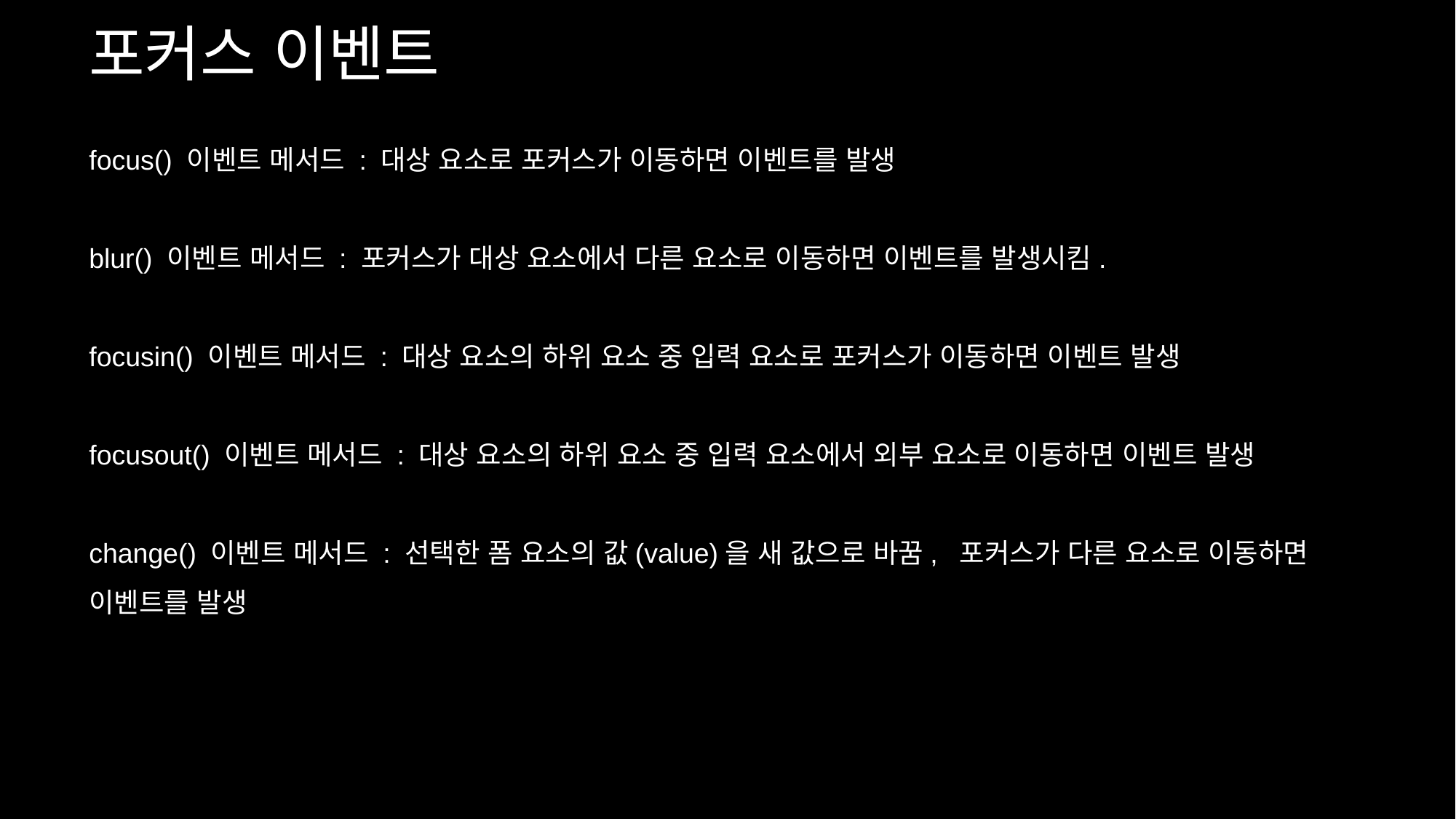

포커스 이벤트
focus() 이벤트 메서드 : 대상 요소로 포커스가 이동하면 이벤트를 발생

blur() 이벤트 메서드 : 포커스가 대상 요소에서 다른 요소로 이동하면 이벤트를 발생시킴.

focusin() 이벤트 메서드 : 대상 요소의 하위 요소 중 입력 요소로 포커스가 이동하면 이벤트 발생

focusout() 이벤트 메서드 : 대상 요소의 하위 요소 중 입력 요소에서 외부 요소로 이동하면 이벤트 발생

change() 이벤트 메서드 : 선택한 폼 요소의 값(value)을 새 값으로 바꿈,  포커스가 다른 요소로 이동하면 이벤트를 발생